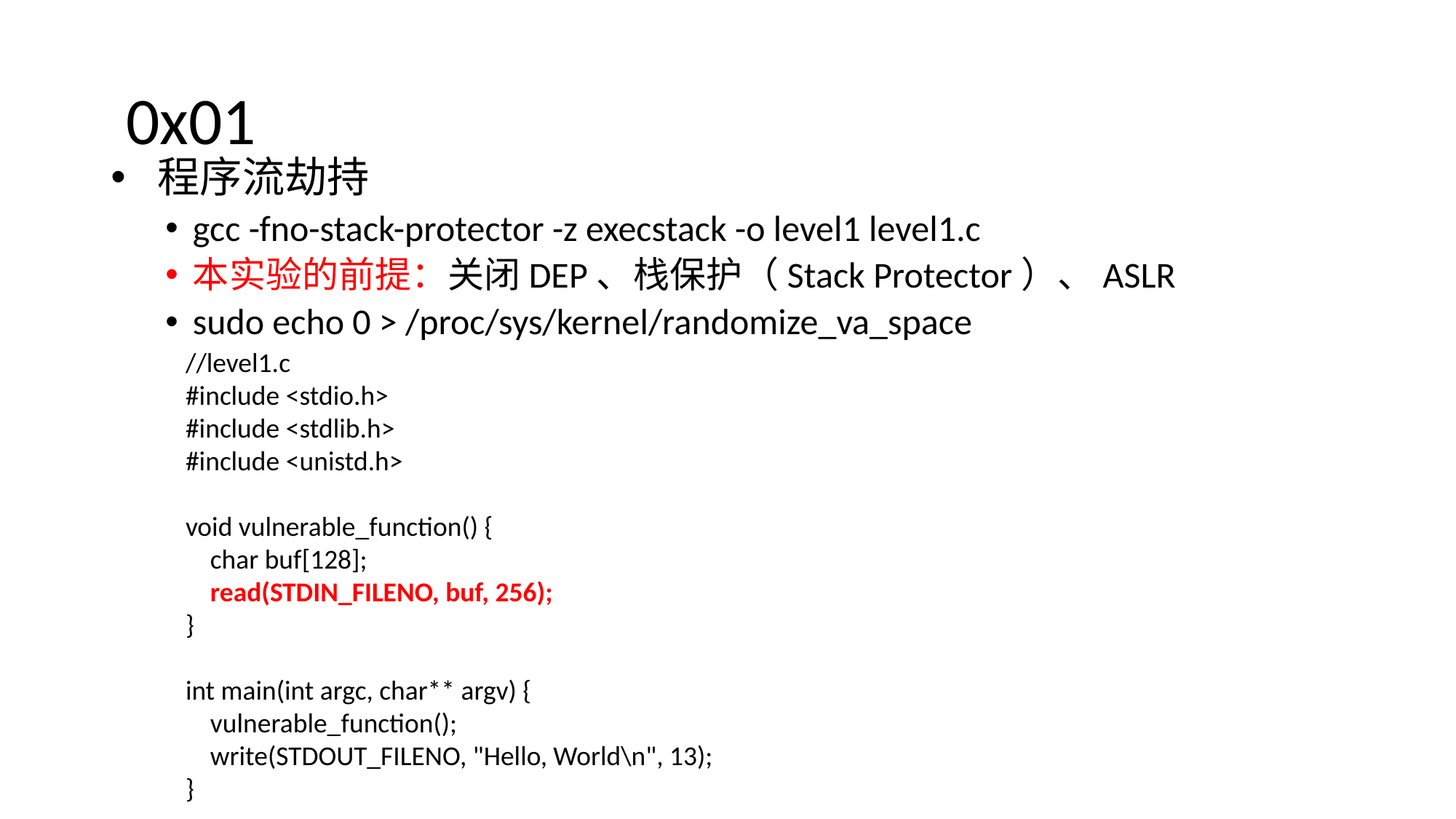

# 0x01
 程序流劫持
gcc -fno-stack-protector -z execstack -o level1 level1.c
本实验的前提：关闭DEP、栈保护（Stack Protector）、ASLR
sudo echo 0 > /proc/sys/kernel/randomize_va_space

//level1.c
#include <stdio.h>
#include <stdlib.h>
#include <unistd.h>

void vulnerable_function() {
    char buf[128];
    read(STDIN_FILENO, buf, 256);
}

int main(int argc, char** argv) {
    vulnerable_function();
    write(STDOUT_FILENO, "Hello, World\n", 13);
}